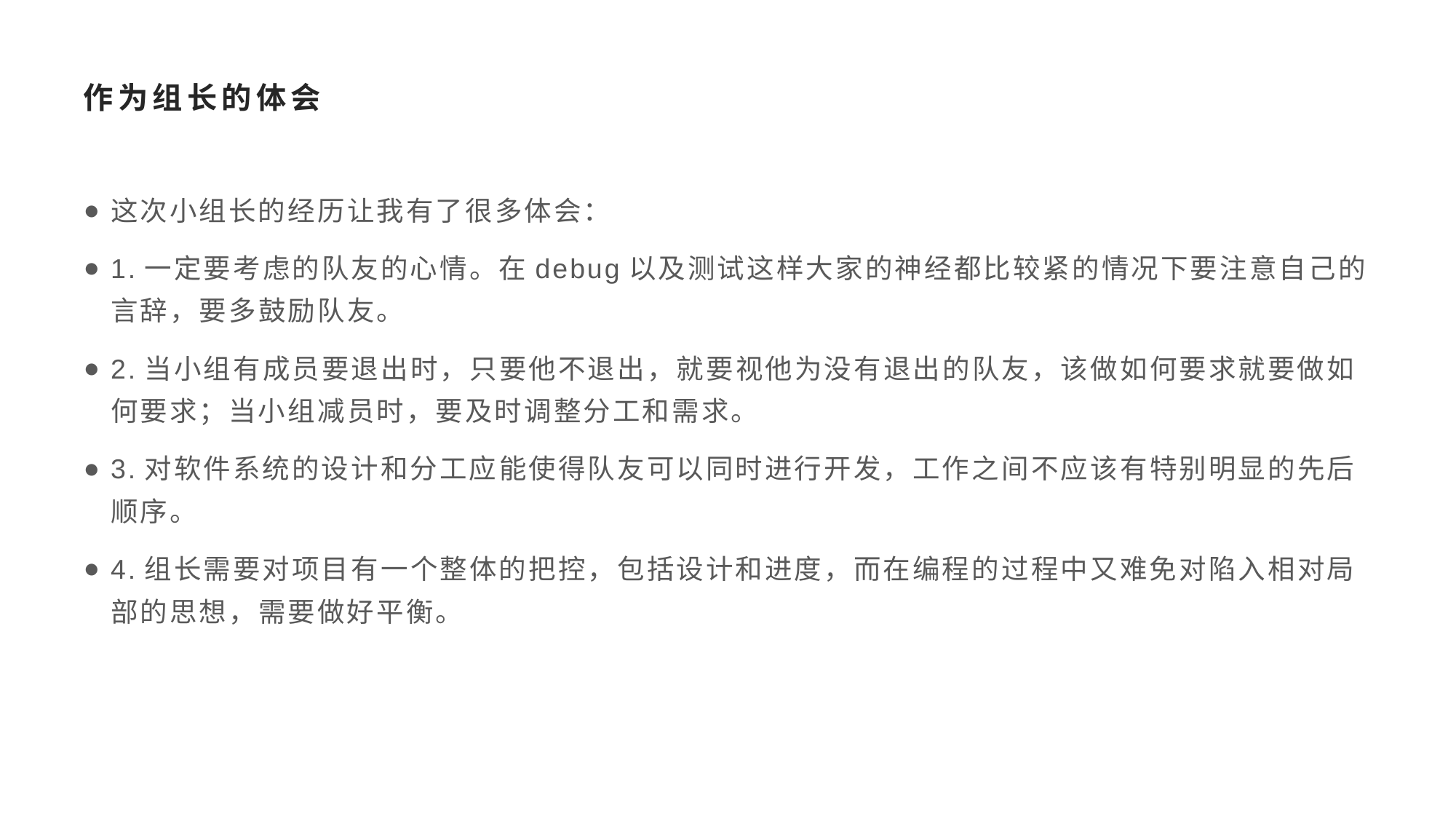

# 作为组长的体会
这次小组长的经历让我有了很多体会：
1.一定要考虑的队友的心情。在debug以及测试这样大家的神经都比较紧的情况下要注意自己的言辞，要多鼓励队友。
2.当小组有成员要退出时，只要他不退出，就要视他为没有退出的队友，该做如何要求就要做如何要求；当小组减员时，要及时调整分工和需求。
3.对软件系统的设计和分工应能使得队友可以同时进行开发，工作之间不应该有特别明显的先后顺序。
4.组长需要对项目有一个整体的把控，包括设计和进度，而在编程的过程中又难免对陷入相对局部的思想，需要做好平衡。